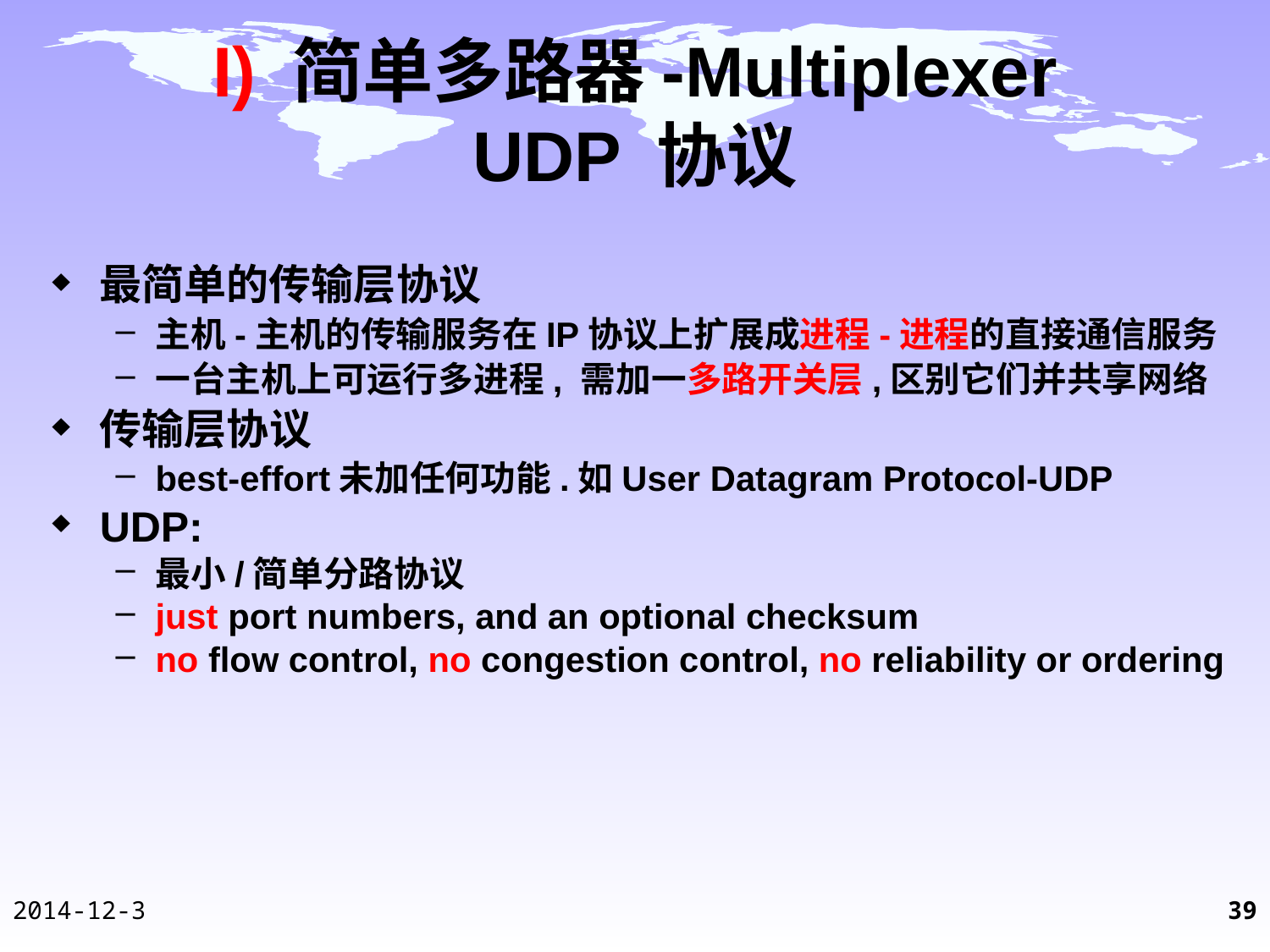

# I) 简单多路器-Multiplexer UDP 协议
最简单的传输层协议
主机-主机的传输服务在IP协议上扩展成进程-进程的直接通信服务
一台主机上可运行多进程, 需加一多路开关层,区别它们并共享网络
传输层协议
best-effort未加任何功能.如User Datagram Protocol-UDP
UDP:
最小/简单分路协议
just port numbers, and an optional checksum
no flow control, no congestion control, no reliability or ordering
2014-12-3
39